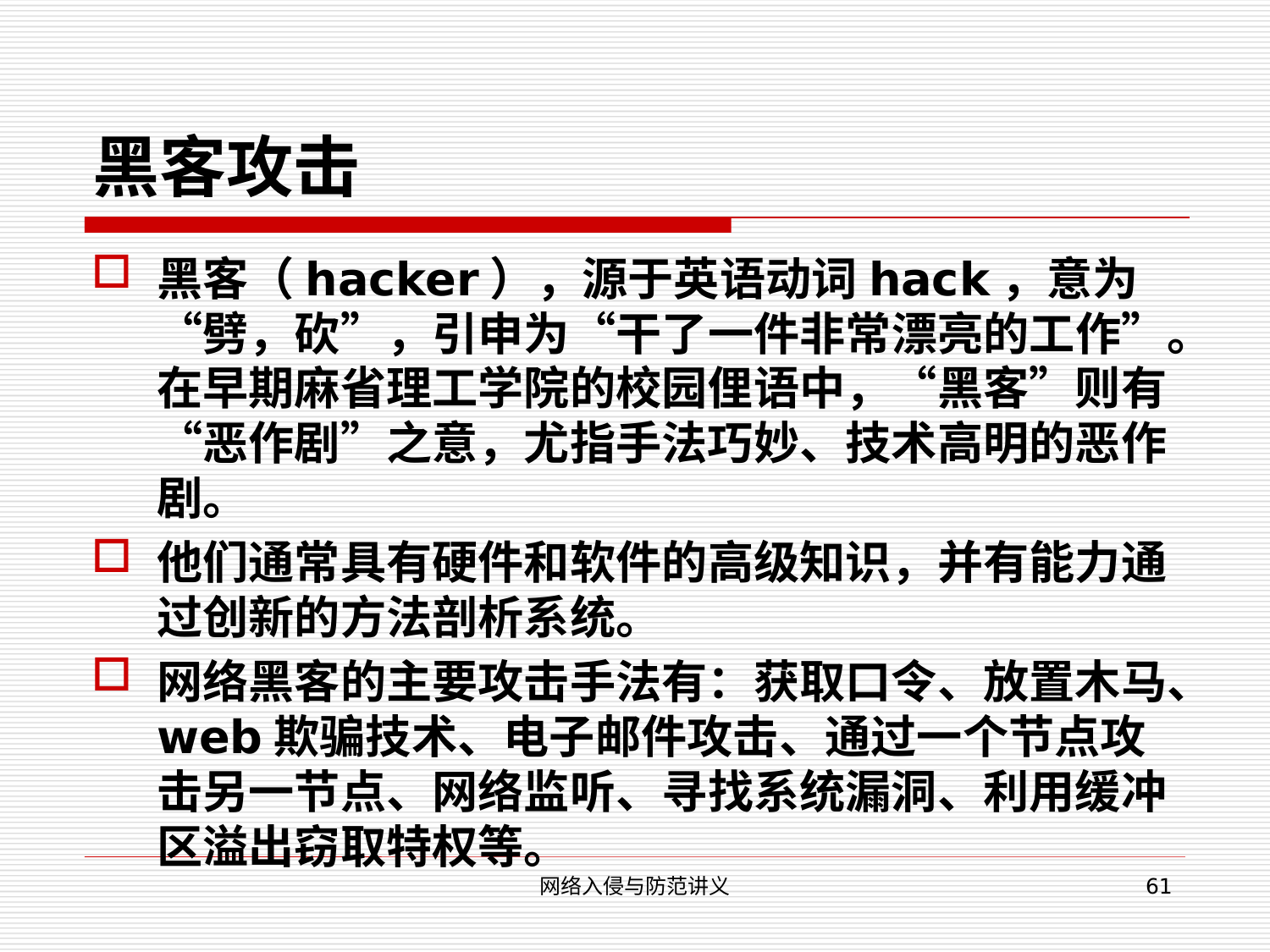

黑客攻击
黑客（hacker），源于英语动词hack，意为“劈，砍”，引申为“干了一件非常漂亮的工作”。在早期麻省理工学院的校园俚语中，“黑客”则有“恶作剧”之意，尤指手法巧妙、技术高明的恶作剧。
他们通常具有硬件和软件的高级知识，并有能力通过创新的方法剖析系统。
网络黑客的主要攻击手法有：获取口令、放置木马、web欺骗技术、电子邮件攻击、通过一个节点攻击另一节点、网络监听、寻找系统漏洞、利用缓冲区溢出窃取特权等。

网络入侵与防范讲义
61